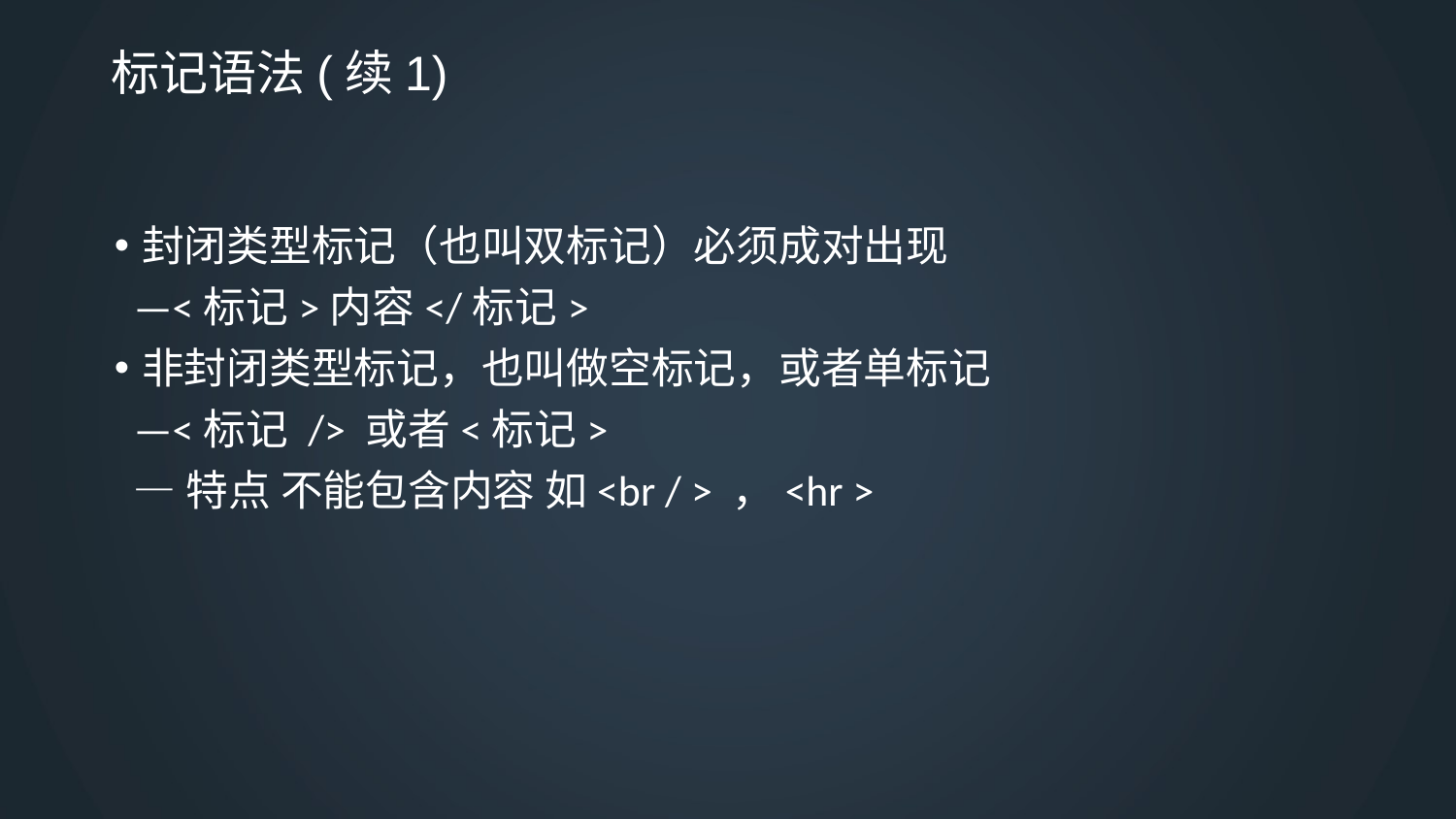

# 标记语法(续1)
封闭类型标记（也叫双标记）必须成对出现
  —<标记>内容</标记>
非封闭类型标记，也叫做空标记，或者单标记
  —<标记 /> 或者<标记>
  —特点 不能包含内容 如<br / > ，<hr >